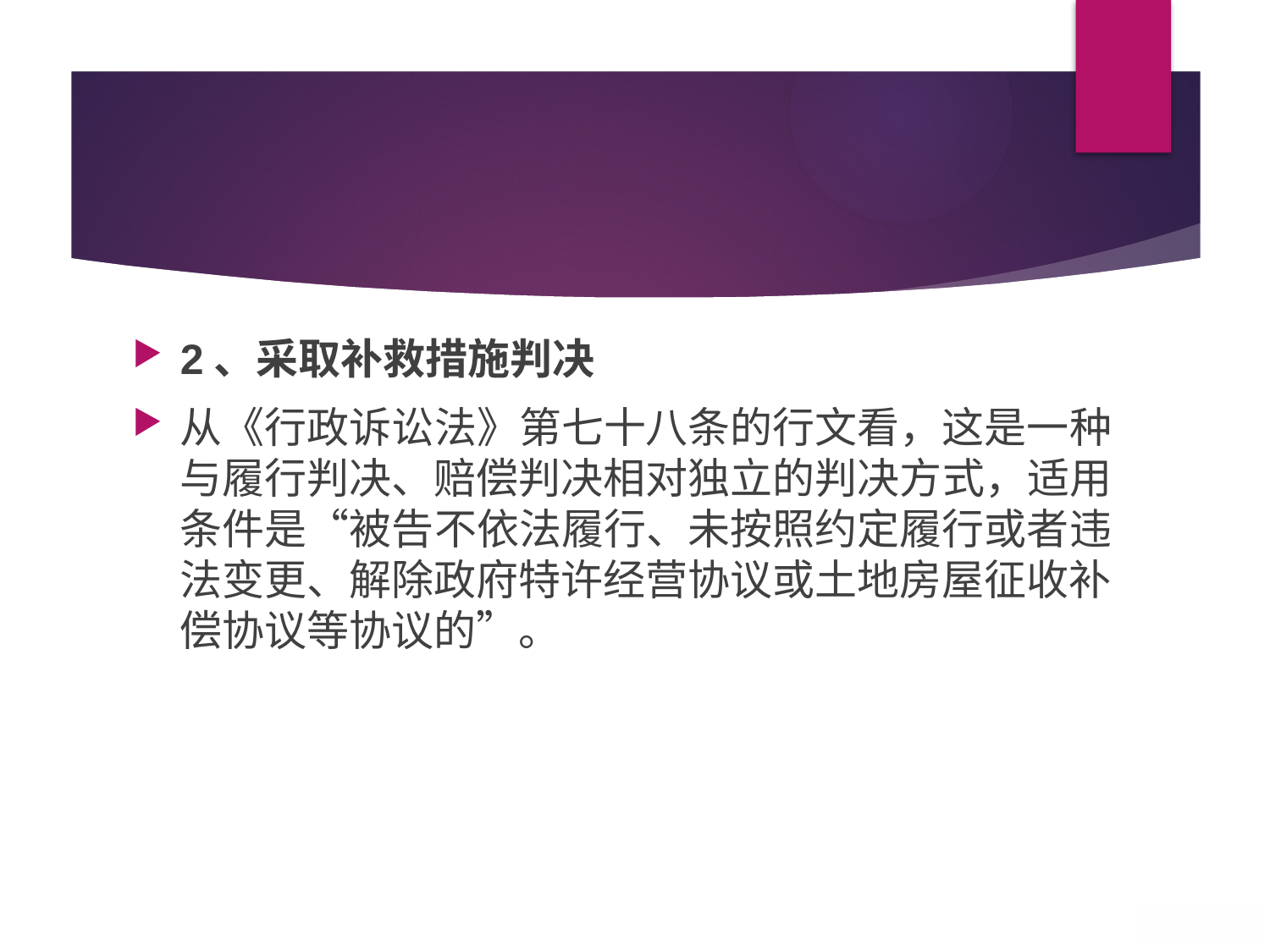

#
2、采取补救措施判决
从《行政诉讼法》第七十八条的行文看，这是一种与履行判决、赔偿判决相对独立的判决方式，适用条件是“被告不依法履行、未按照约定履行或者违法变更、解除政府特许经营协议或土地房屋征收补偿协议等协议的”。